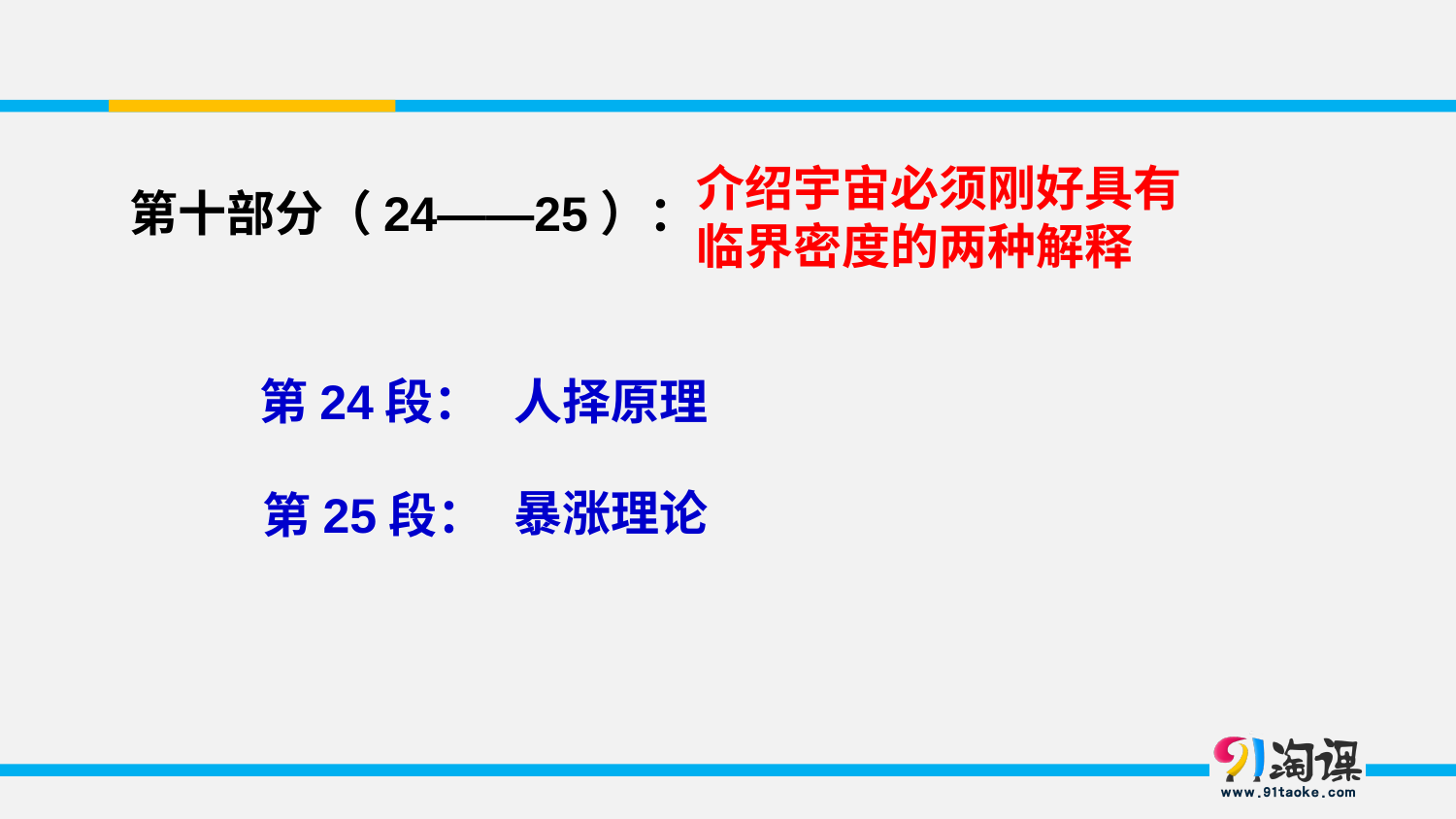

介绍宇宙必须刚好具有
临界密度的两种解释
第十部分（24——25）：
第24段：
人择原理
暴涨理论
第25段：